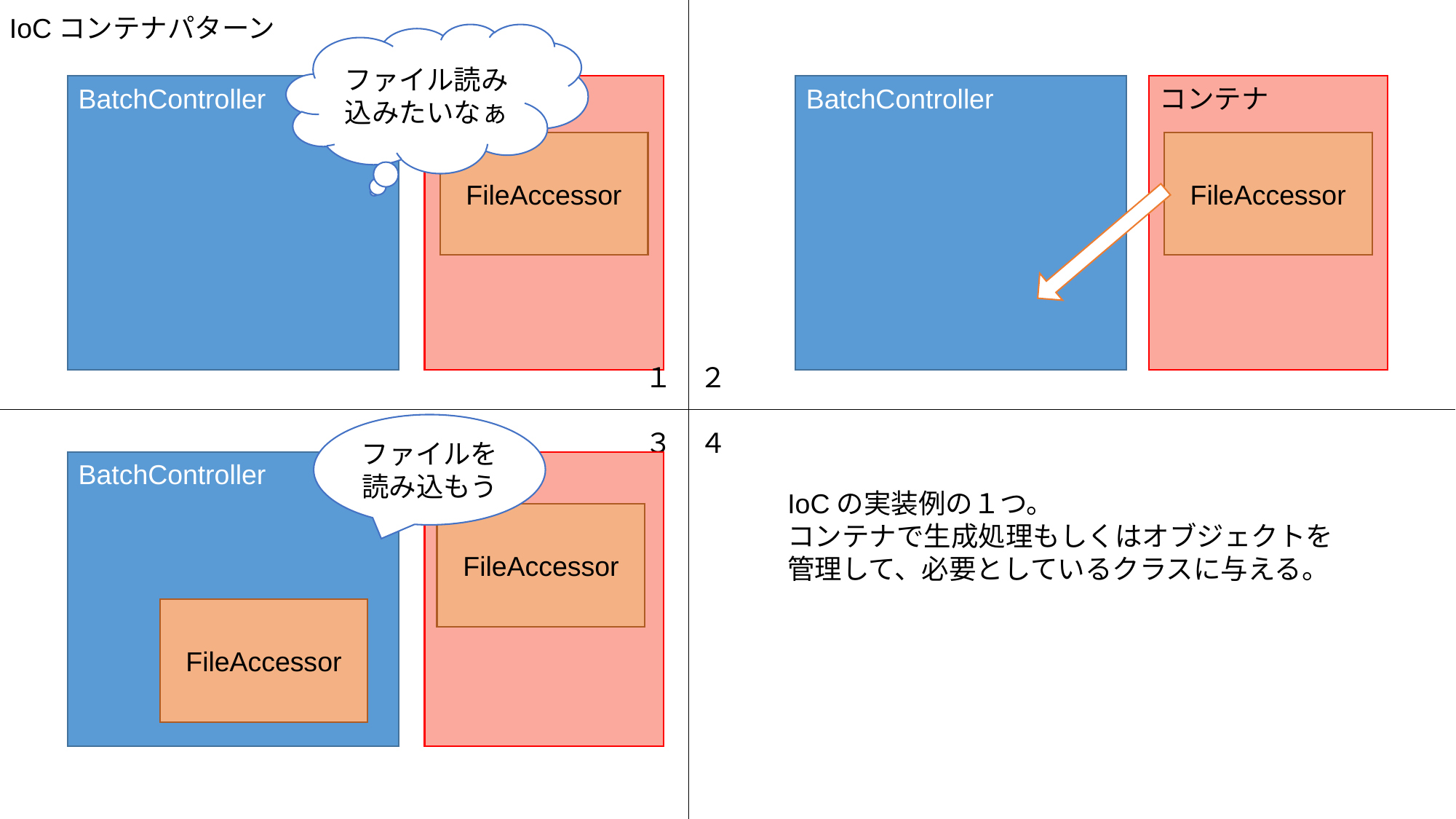

IoCコンテナパターン
ファイル読み込みたいなぁ
BatchController
コンテナ
BatchController
コンテナ
FileAccessor
FileAccessor

１　２

３　４
ファイルを読み込もう
BatchController
コンテナ
IoCの実装例の１つ。
コンテナで生成処理もしくはオブジェクトを管理して、必要としているクラスに与える。
FileAccessor
FileAccessor